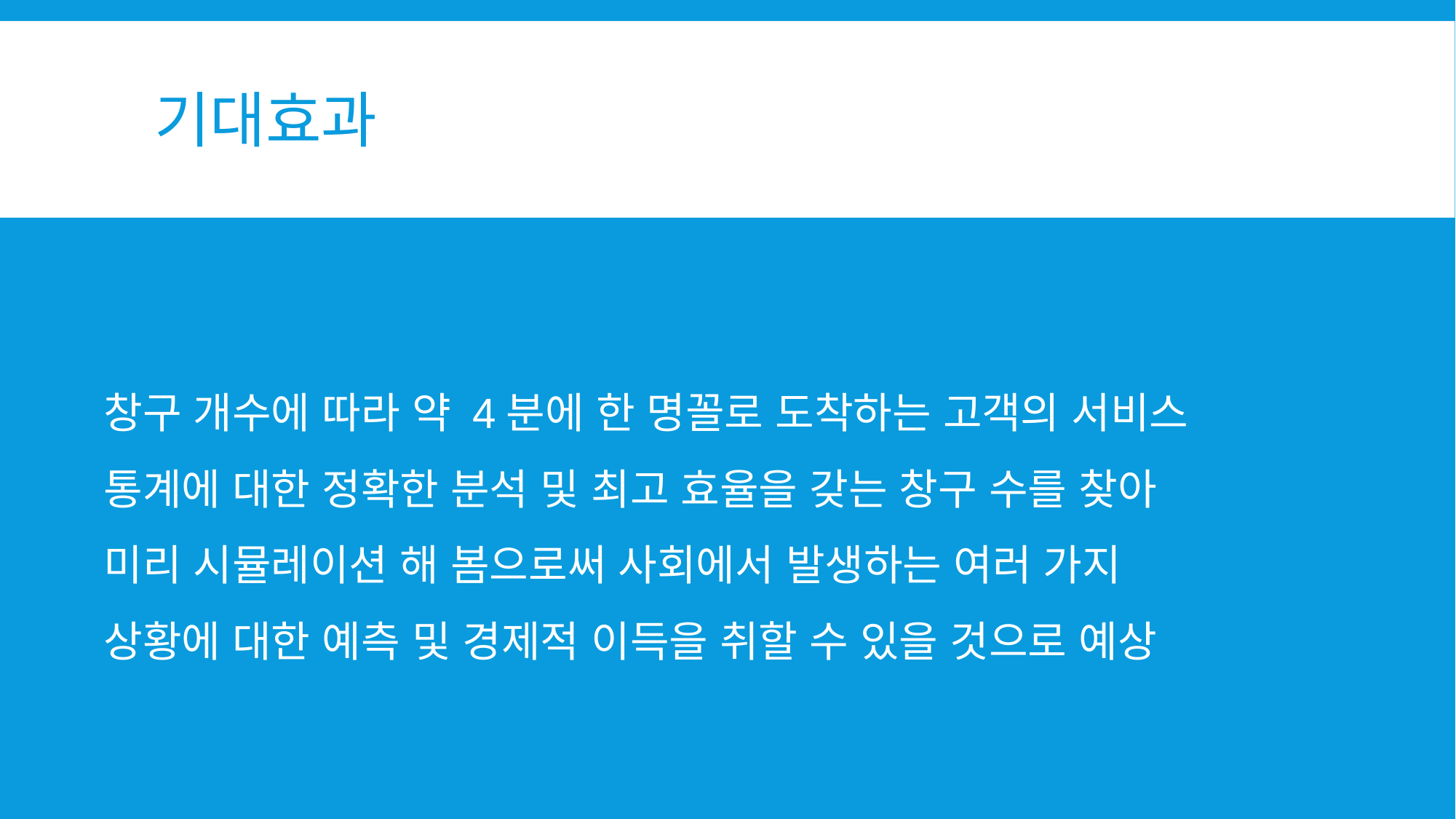

# 기대효과
창구 개수에 따라 약 4분에 한 명꼴로 도착하는 고객의 서비스
통계에 대한 정확한 분석 및 최고 효율을 갖는 창구 수를 찾아
미리 시뮬레이션 해 봄으로써 사회에서 발생하는 여러 가지
상황에 대한 예측 및 경제적 이득을 취할 수 있을 것으로 예상